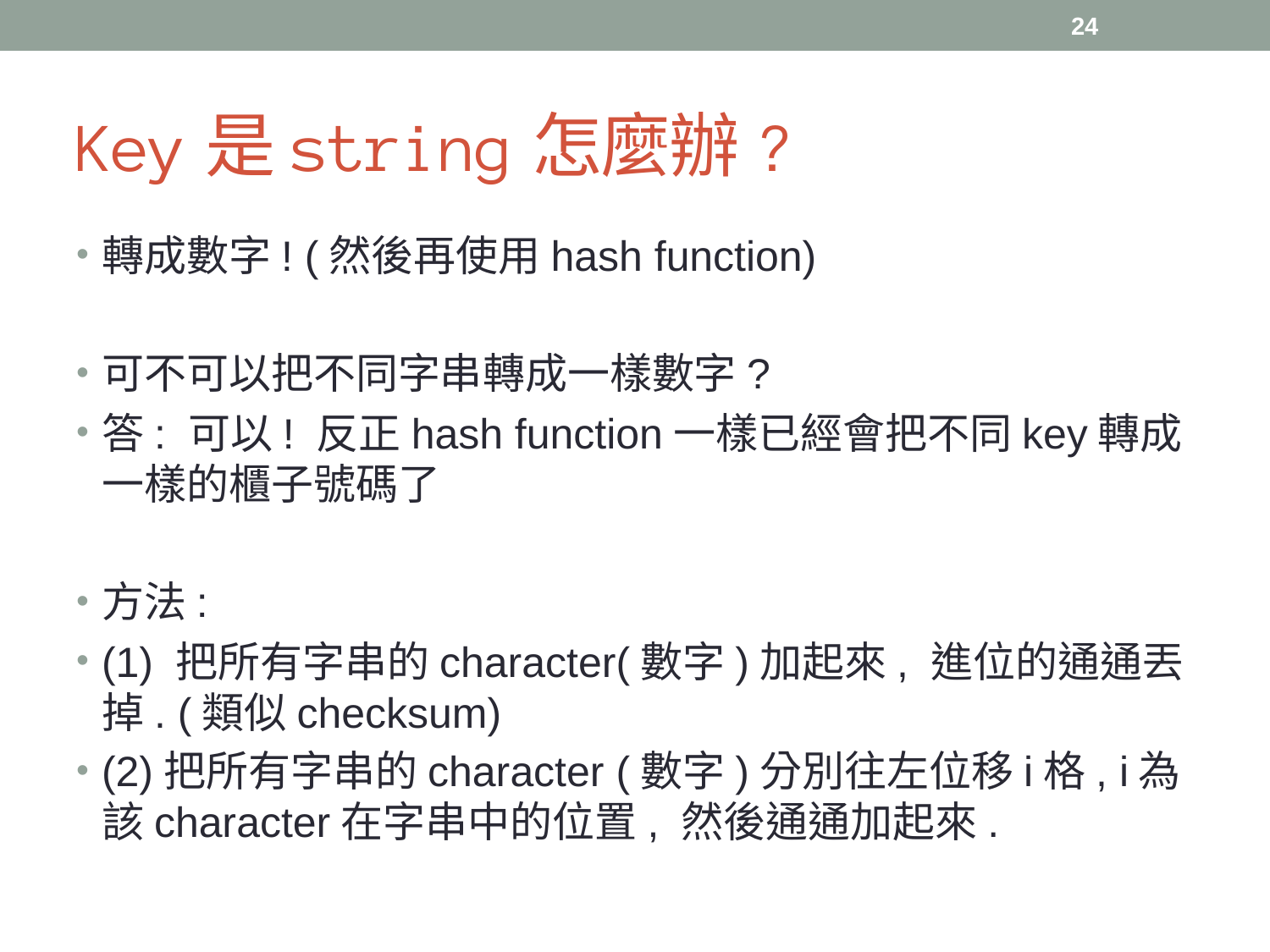

24
# Key是string怎麼辦?
轉成數字! (然後再使用hash function)

可不可以把不同字串轉成一樣數字?
答: 可以! 反正hash function一樣已經會把不同key轉成一樣的櫃子號碼了

方法:
(1) 把所有字串的character(數字)加起來, 進位的通通丟掉. (類似checksum)
(2)把所有字串的character (數字)分別往左位移i格, i為該character在字串中的位置, 然後通通加起來.